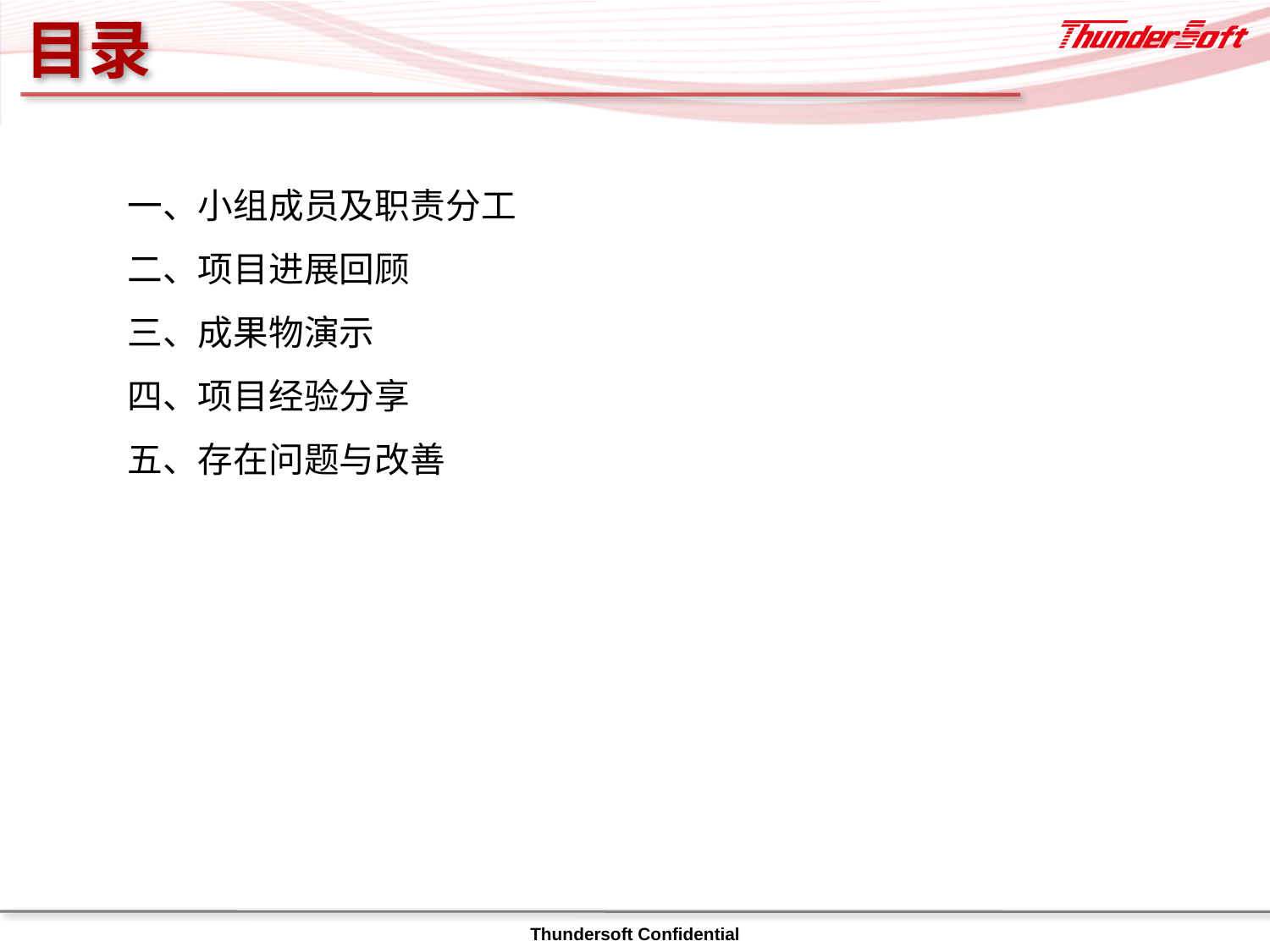

# 目录
一、小组成员及职责分工
二、项目进展回顾
三、成果物演示
四、项目经验分享
五、存在问题与改善
Thundersoft Confidential
2